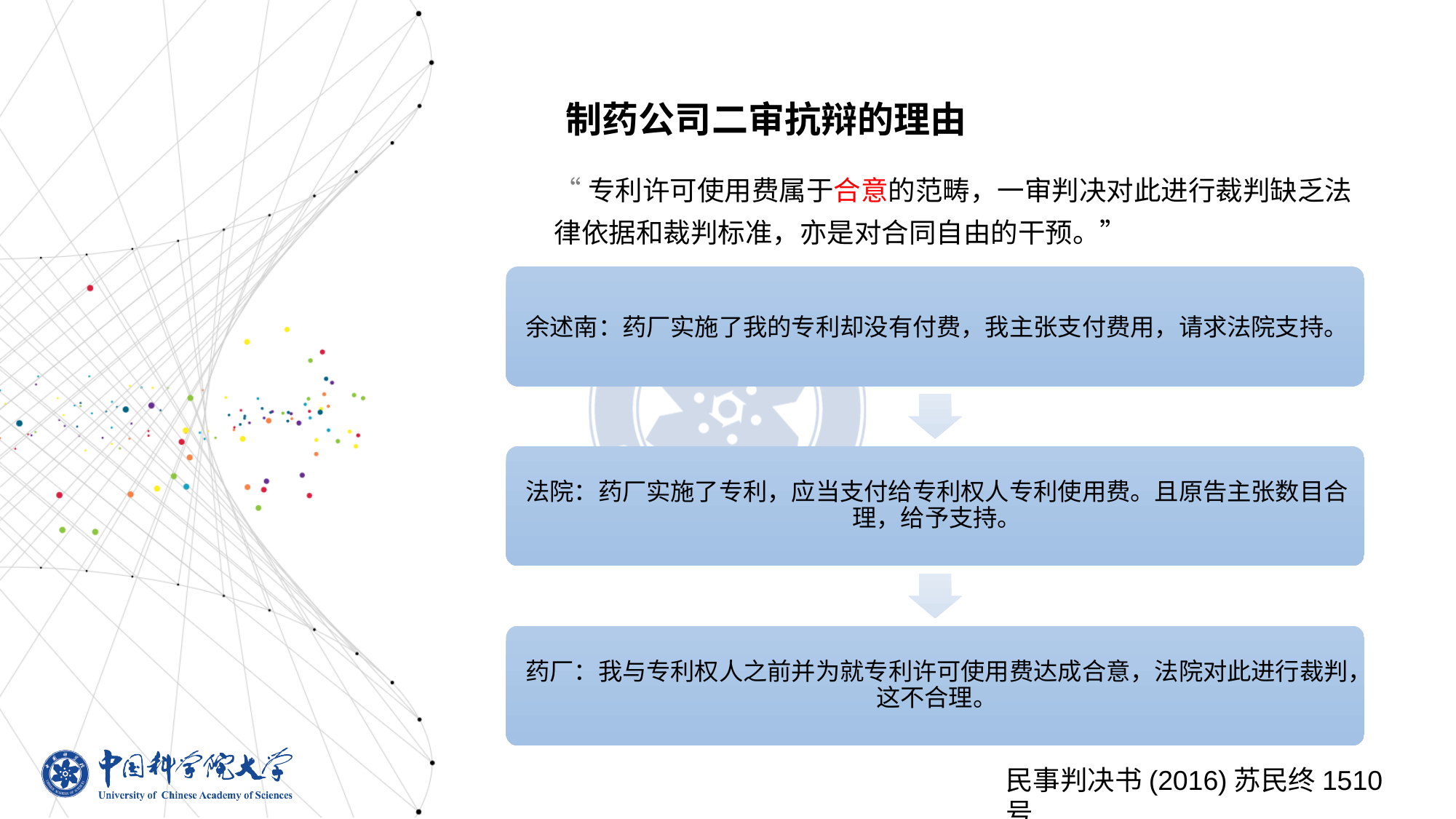

制药公司二审抗辩的理由
“专利许可使用费属于合意的范畴，一审判决对此进行裁判缺乏法律依据和裁判标准，亦是对合同自由的干预。”
余述南：药厂实施了我的专利却没有付费，我主张支付费用，请求法院支持。

法院：药厂实施了专利，应当支付给专利权人专利使用费。且原告主张数目合理，给予支持。

药厂：我与专利权人之前并为就专利许可使用费达成合意，法院对此进行裁判，这不合理。
民事判决书(2016)苏民终1510号